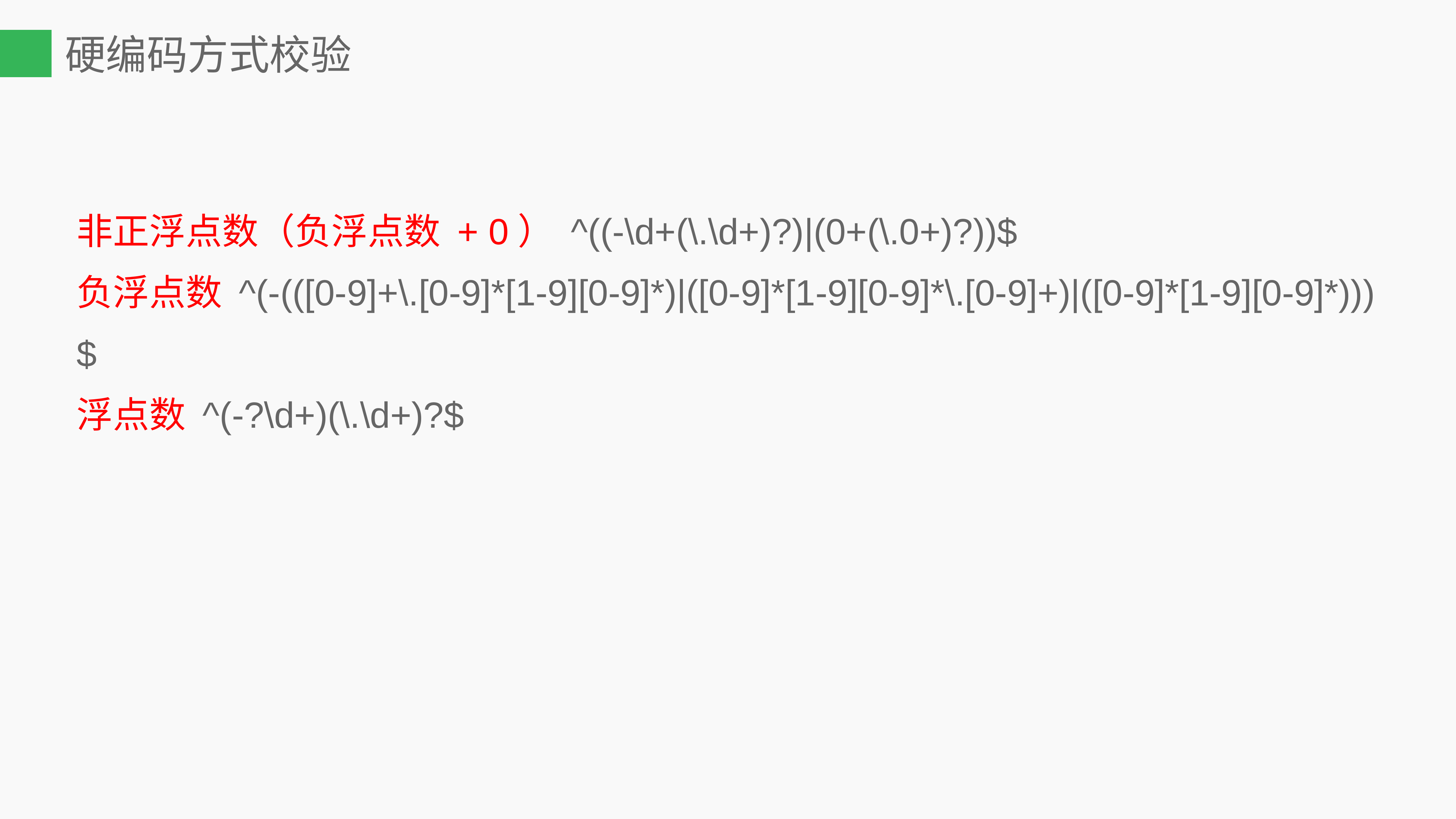

硬编码方式校验

非正浮点数（负浮点数 + 0） ^((-\d+(\.\d+)?)|(0+(\.0+)?))$
负浮点数 ^(-(([0-9]+\.[0-9]*[1-9][0-9]*)|([0-9]*[1-9][0-9]*\.[0-9]+)|([0-9]*[1-9][0-9]*)))$
浮点数 ^(-?\d+)(\.\d+)?$